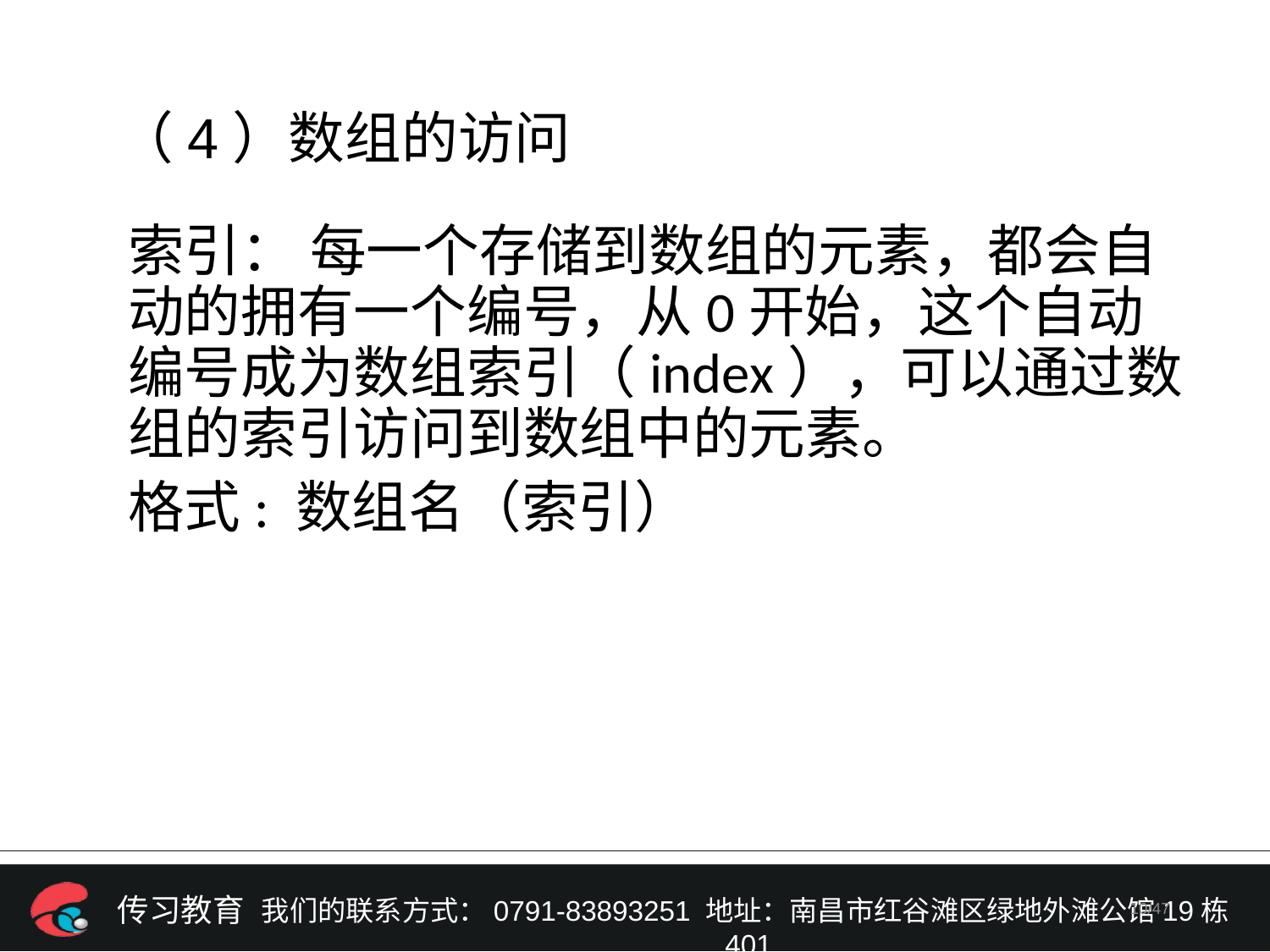

（4）数组的访问
索引： 每一个存储到数组的元素，都会自动的拥有一个编号，从0开始，这个自动编号成为数组索引（index），可以通过数组的索引访问到数组中的元素。
格式: 数组名（索引）
10/47